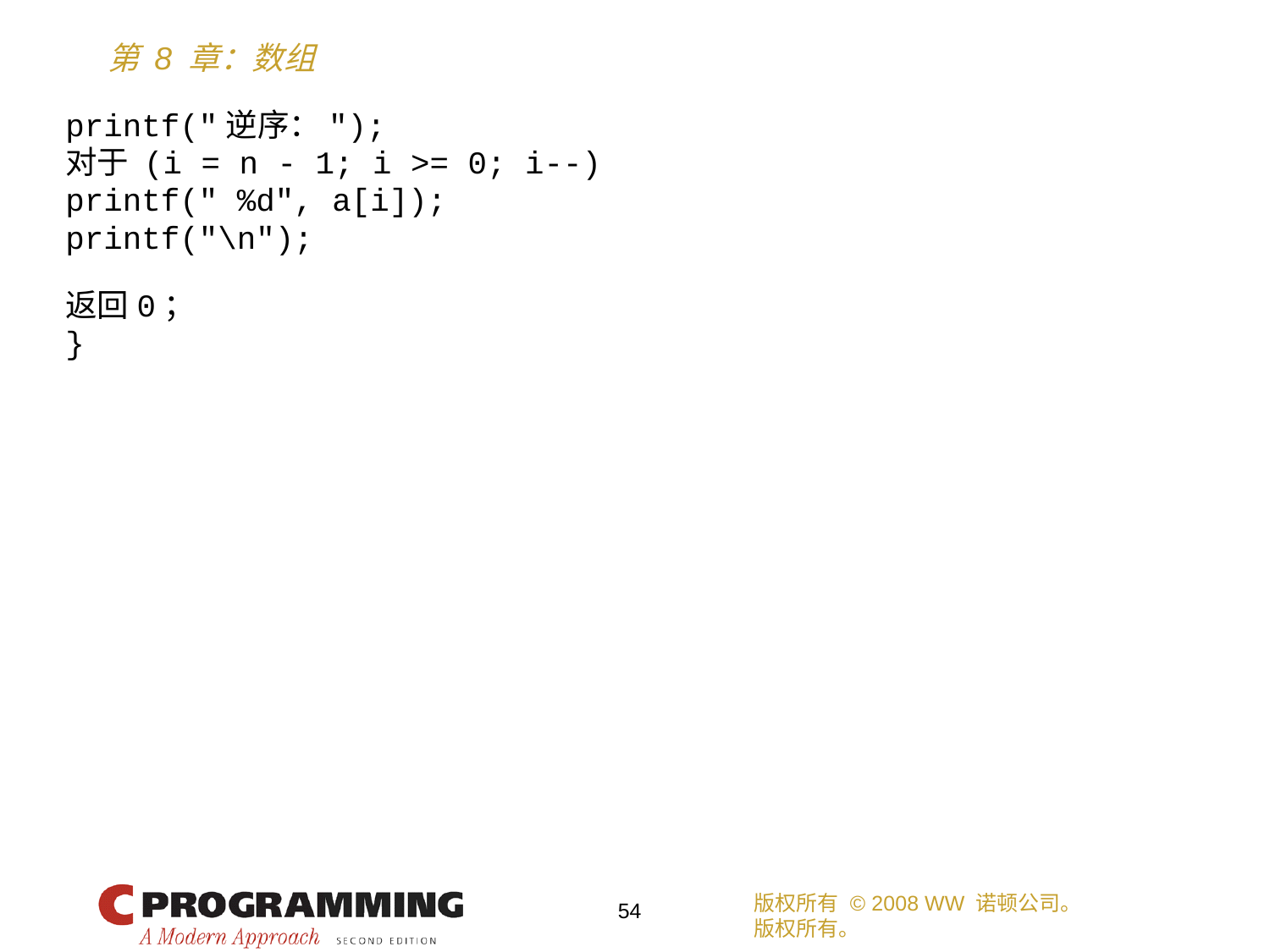

printf("逆序：");
对于 (i = n - 1; i >= 0; i--)
printf(" %d", a[i]);
printf("\n");

返回0；
}
版权所有 © 2008 WW 诺顿公司。
版权所有。
54